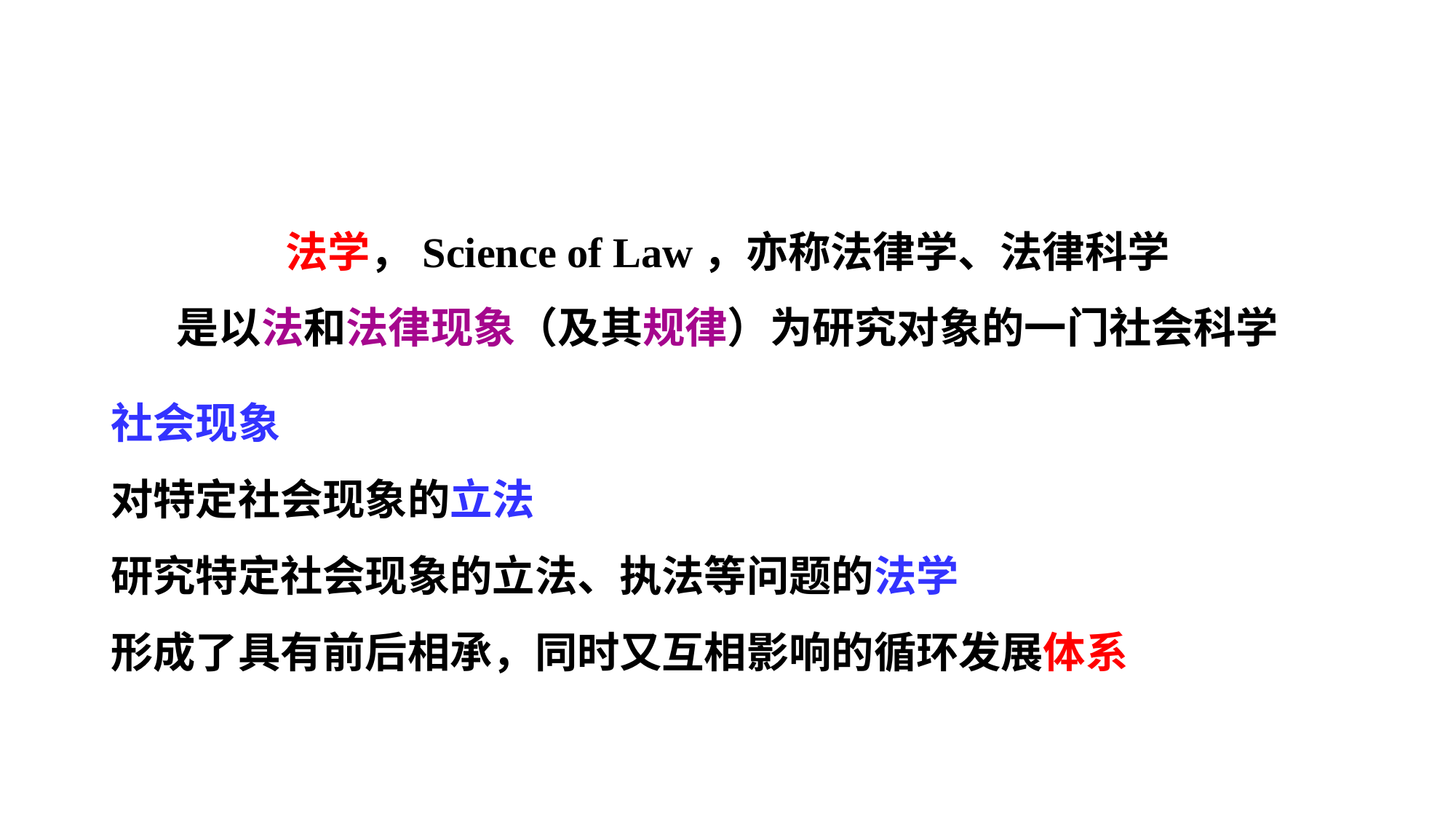

法学，Science of Law，亦称法律学、法律科学
是以法和法律现象（及其规律）为研究对象的一门社会科学
社会现象
对特定社会现象的立法
研究特定社会现象的立法、执法等问题的法学
形成了具有前后相承，同时又互相影响的循环发展体系